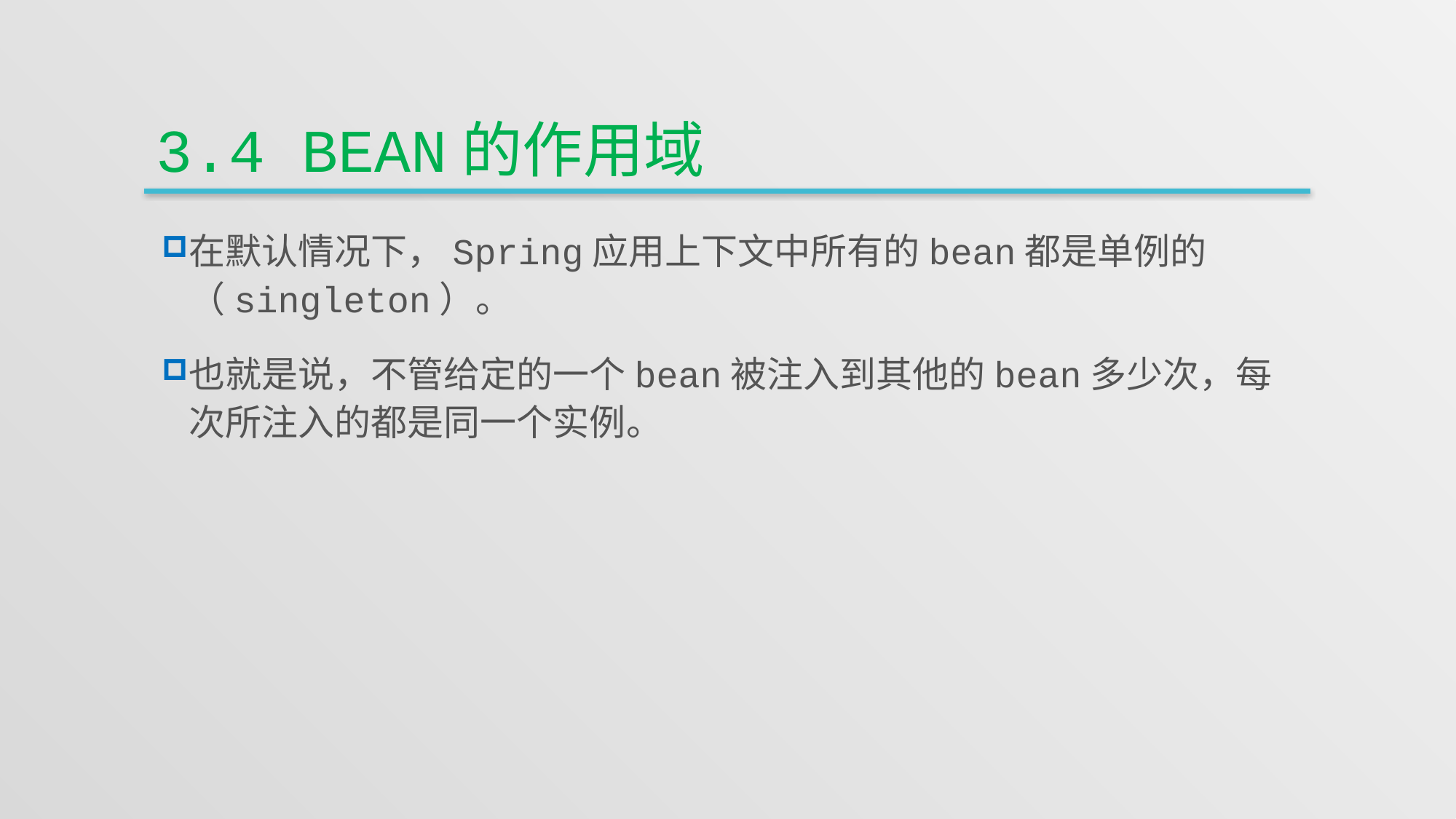

# 3.4 bean的作用域
在默认情况下，Spring应用上下文中所有的bean都是单例的（singleton）。
也就是说，不管给定的一个bean被注入到其他的bean多少次，每次所注入的都是同一个实例。